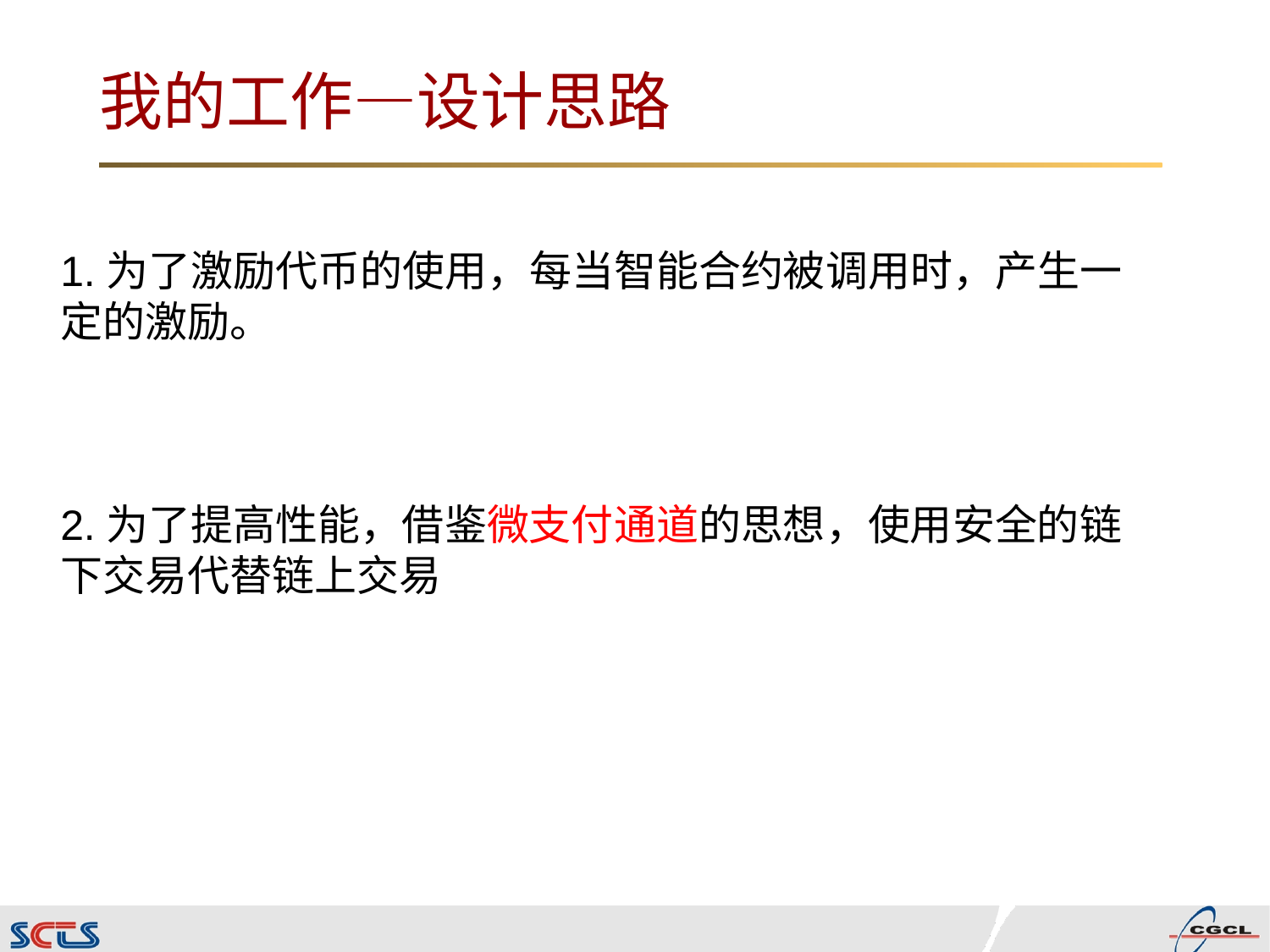

我的工作—设计思路

1.为了激励代币的使用，每当智能合约被调用时，产生一定的激励。

2.为了提高性能，借鉴微支付通道的思想，使用安全的链下交易代替链上交易